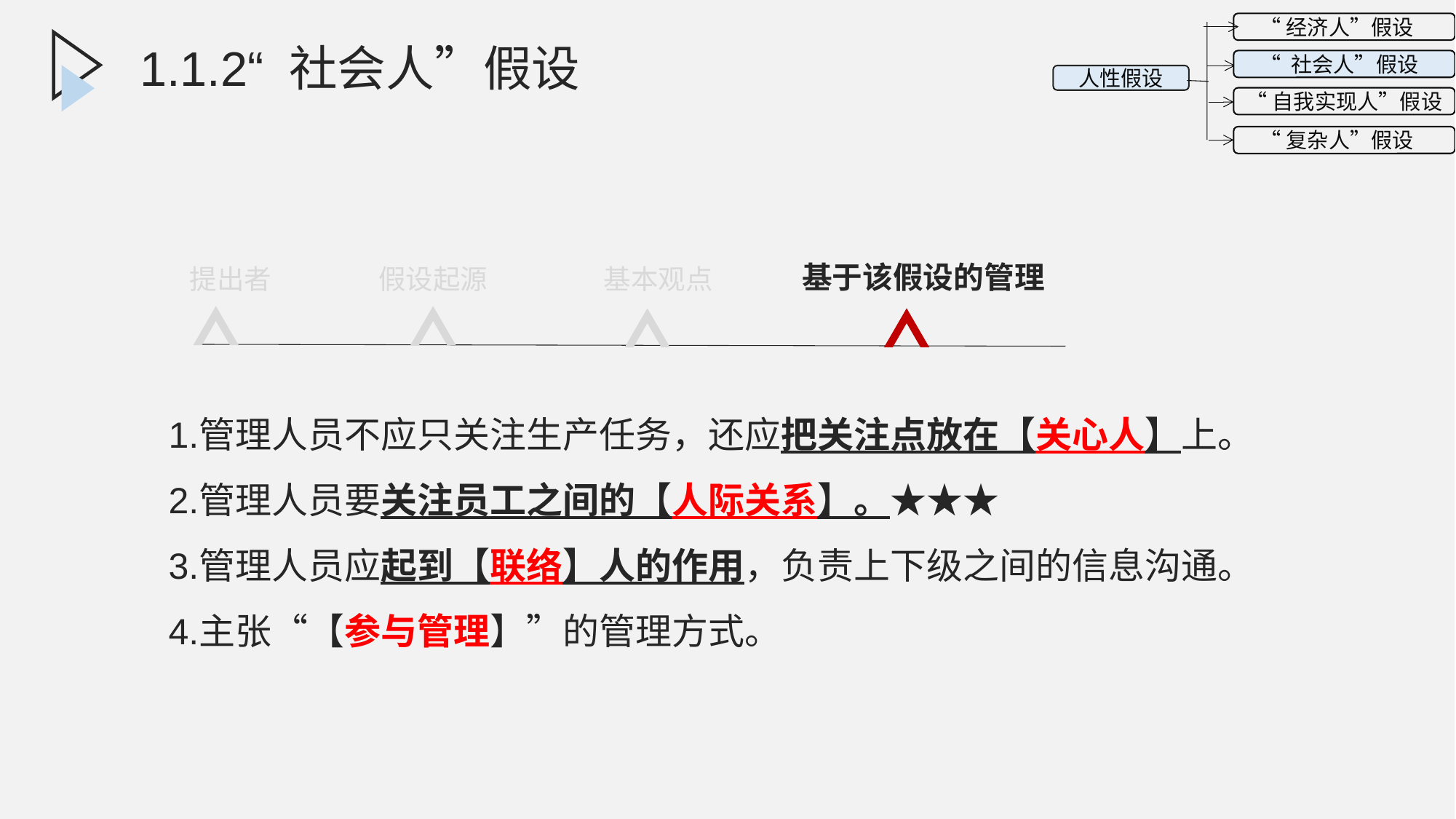

1.1.2.2基于“社会人”假设的管理
   “经济人”假设
   “ 社会人”假设
人性假设

“自我实现人”假设
   “复杂人”假设
1.1.2“ 社会人”假设
提出者
假设起源
基本观点
基于该假设的管理

管理人员不应只关注生产任务，还应把关注点放在【关心人】上。
管理人员要关注员工之间的【人际关系】。★★★
管理人员应起到【联络】人的作用，负责上下级之间的信息沟通。
主张“【参与管理】”的管理方式。